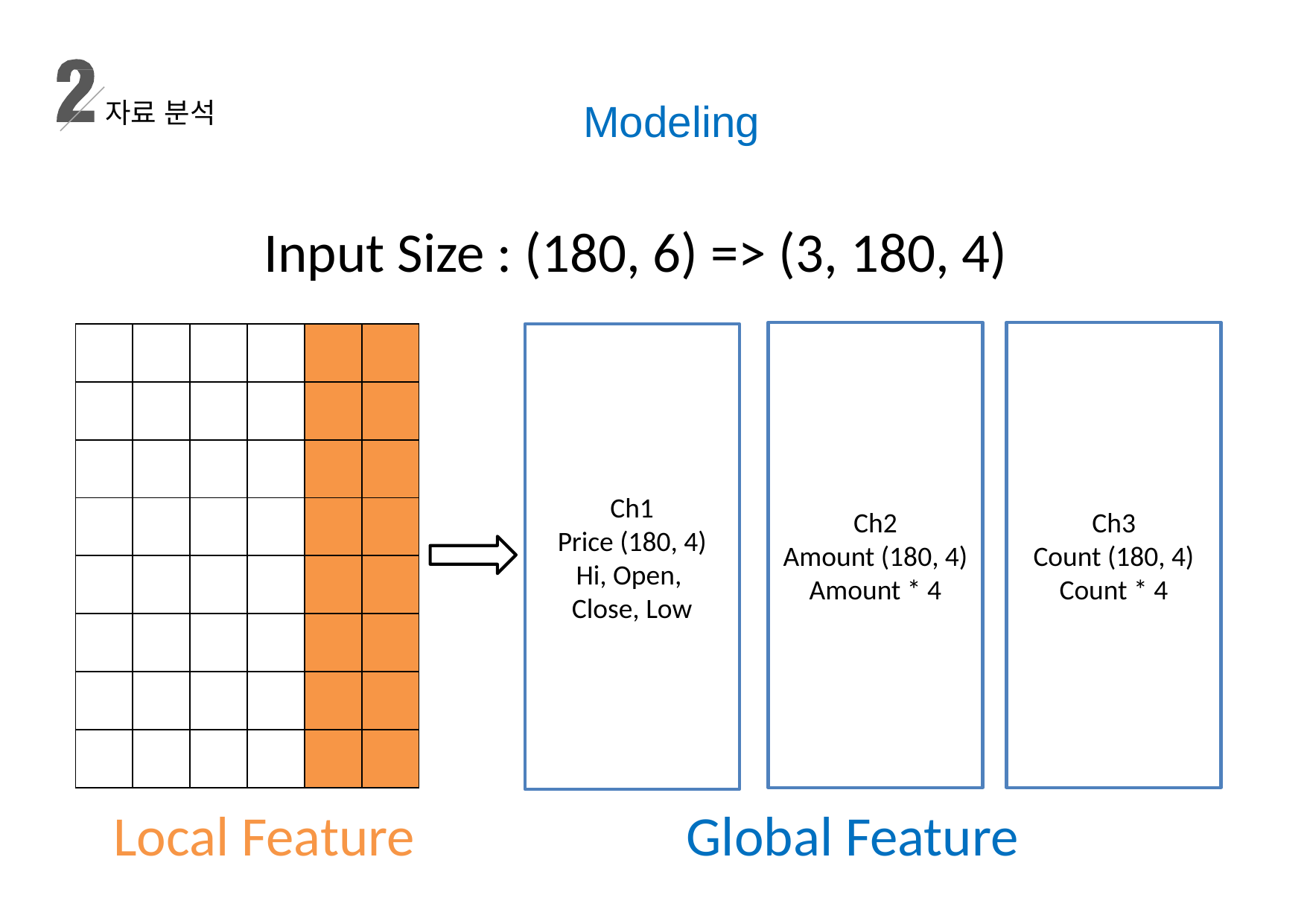

Modeling
자료 분석
Input Size : (180, 6) => (3, 180, 4)
Ch2
Amount (180, 4)
Amount * 4
Ch3
Count (180, 4)
Count * 4
|  |  |  |  |  |  |
| --- | --- | --- | --- | --- | --- |
|  |  |  |  |  |  |
|  |  |  |  |  |  |
|  |  |  |  |  |  |
|  |  |  |  |  |  |
|  |  |  |  |  |  |
|  |  |  |  |  |  |
|  |  |  |  |  |  |
Ch1
Price (180, 4)
Hi, Open,
Close, Low

Global Feature
Local Feature